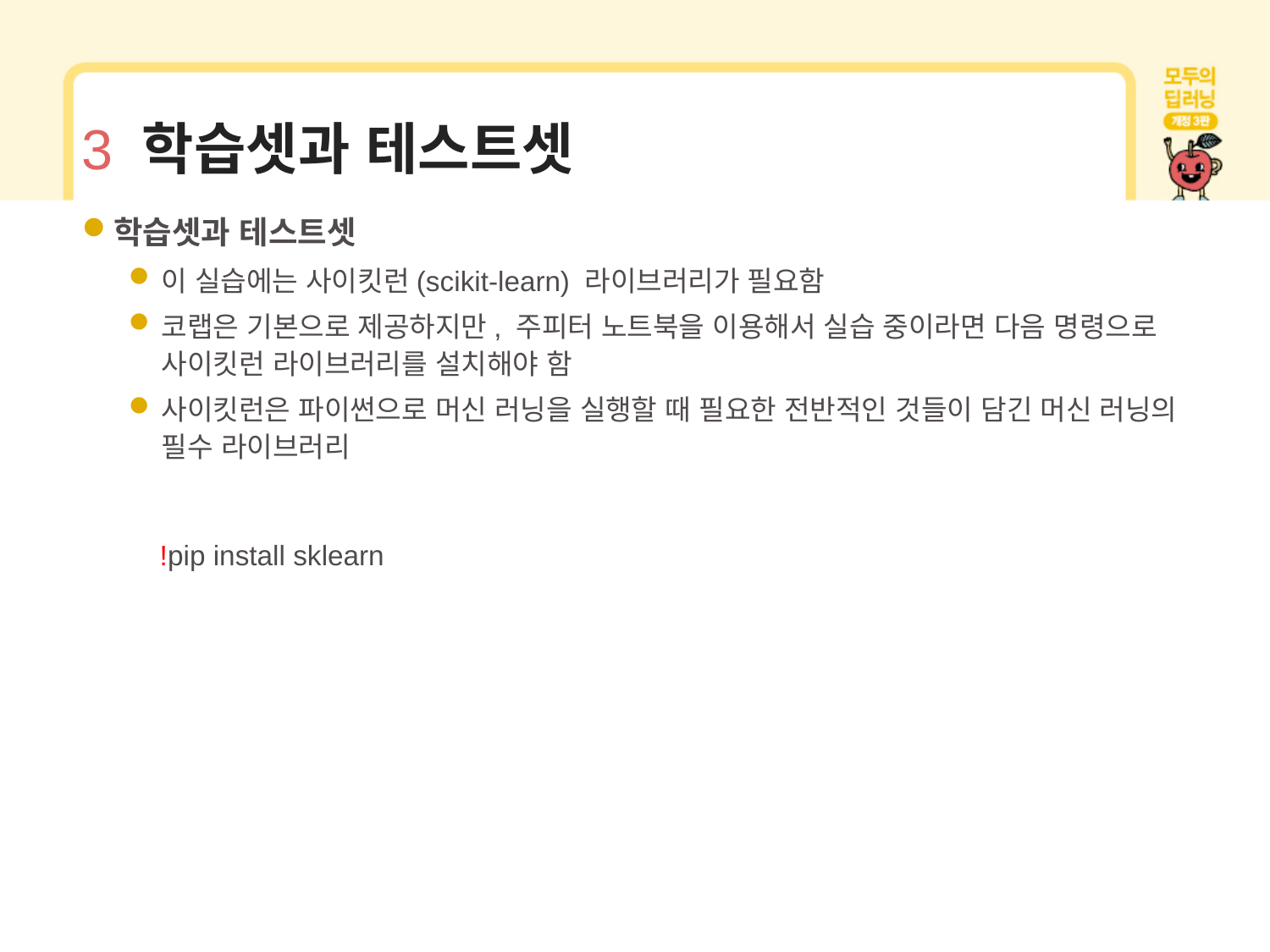

# 3 학습셋과 테스트셋
학습셋과 테스트셋
이 실습에는 사이킷런(scikit-learn) 라이브러리가 필요함
코랩은 기본으로 제공하지만, 주피터 노트북을 이용해서 실습 중이라면 다음 명령으로 사이킷런 라이브러리를 설치해야 함
사이킷런은 파이썬으로 머신 러닝을 실행할 때 필요한 전반적인 것들이 담긴 머신 러닝의 필수 라이브러리

    !pip install sklearn